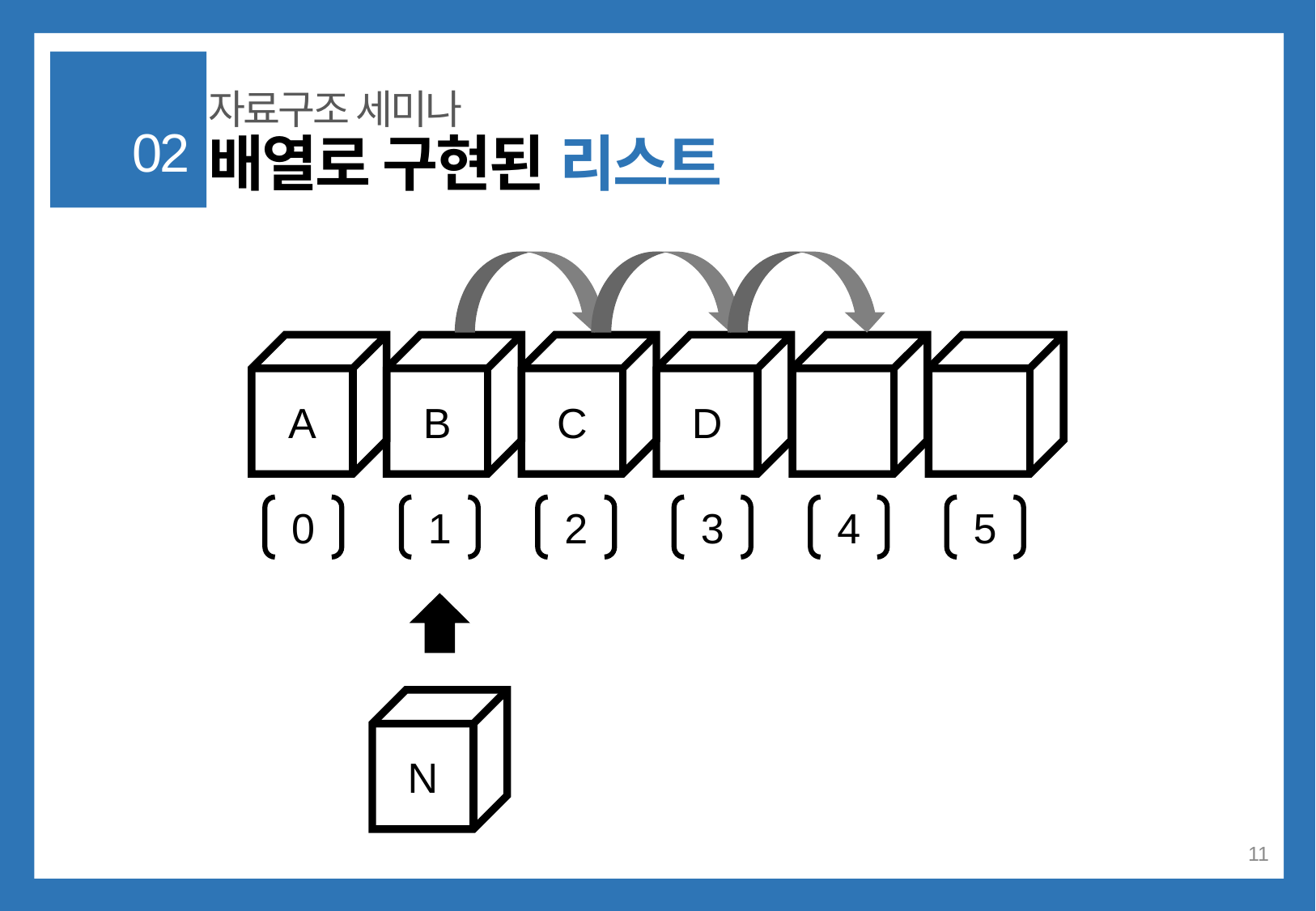

자료구조 세미나
02
배열로 구현된 리스트

A
B
C
D

0
1
2
3
4
5

N
11